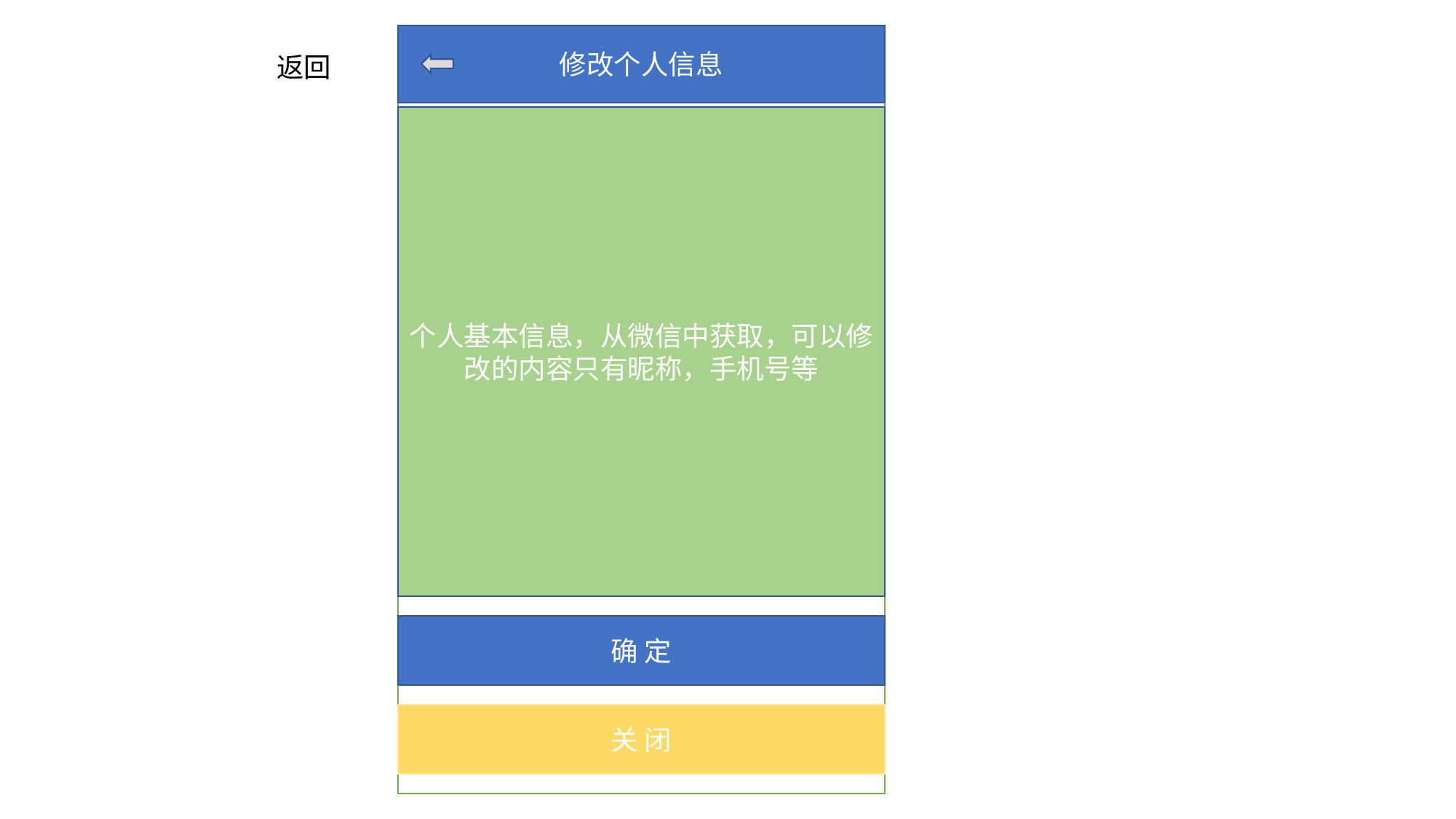

修改个人信息
返回

个人基本信息，从微信中获取，可以修改的内容只有昵称，手机号等
确 定
关 闭